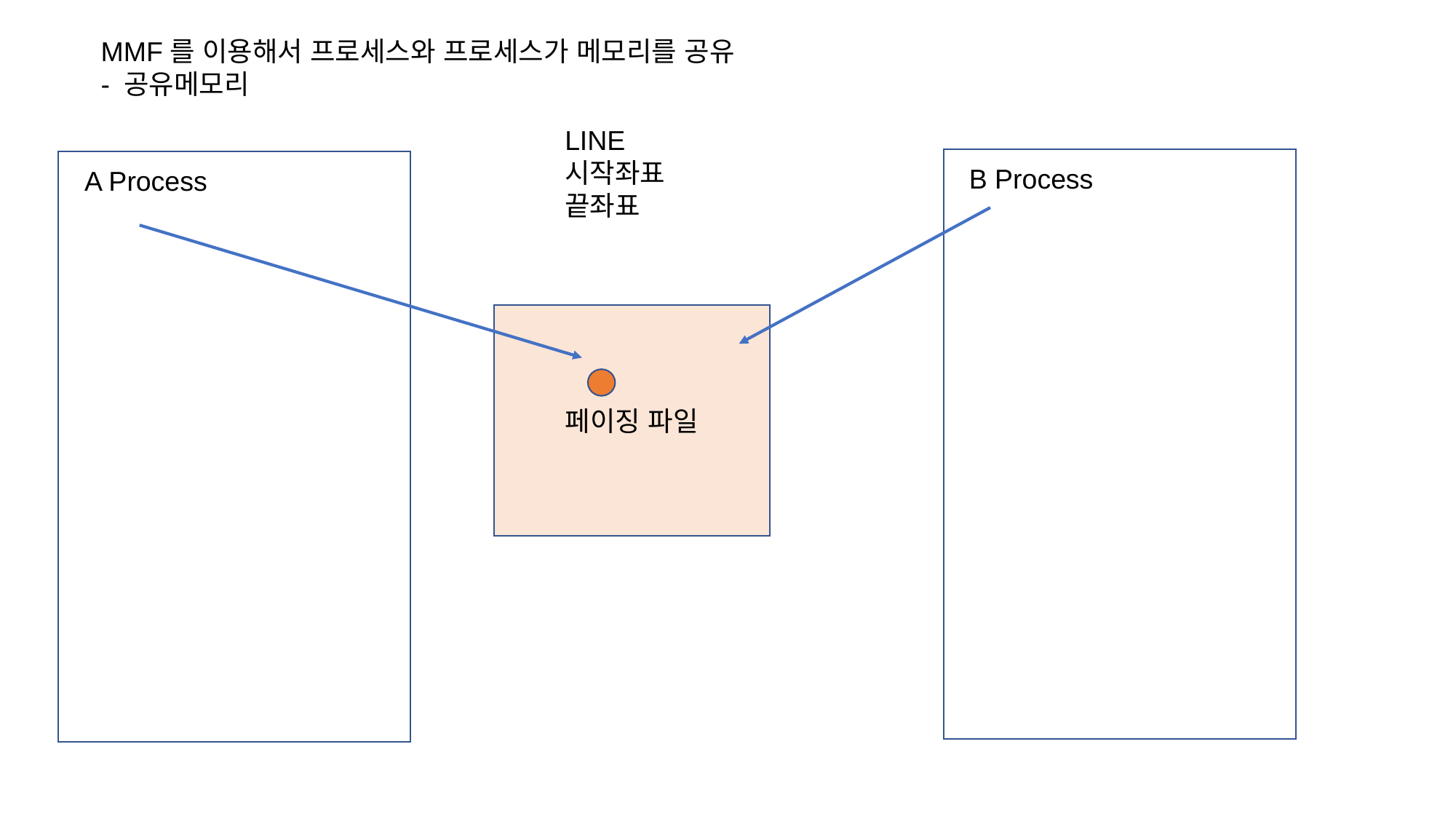

MMF를 이용해서 프로세스와 프로세스가 메모리를 공유
- 공유메모리
LINE
시작좌표
끝좌표
A
A
B Process
A Process
페이징 파일